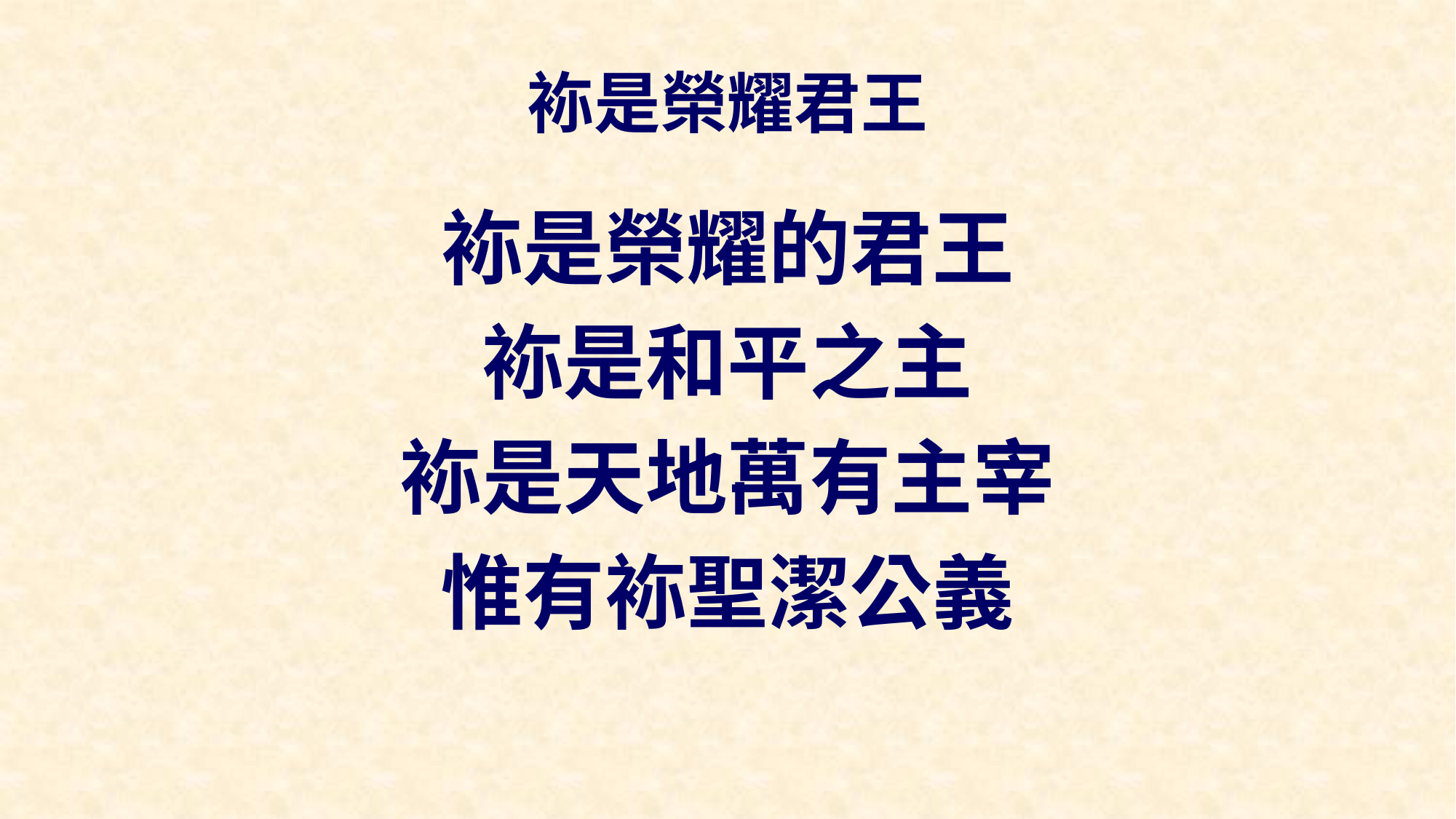

# 袮是榮耀君王
袮是榮耀的君王
袮是和平之主
袮是天地萬有主宰
惟有袮聖潔公義